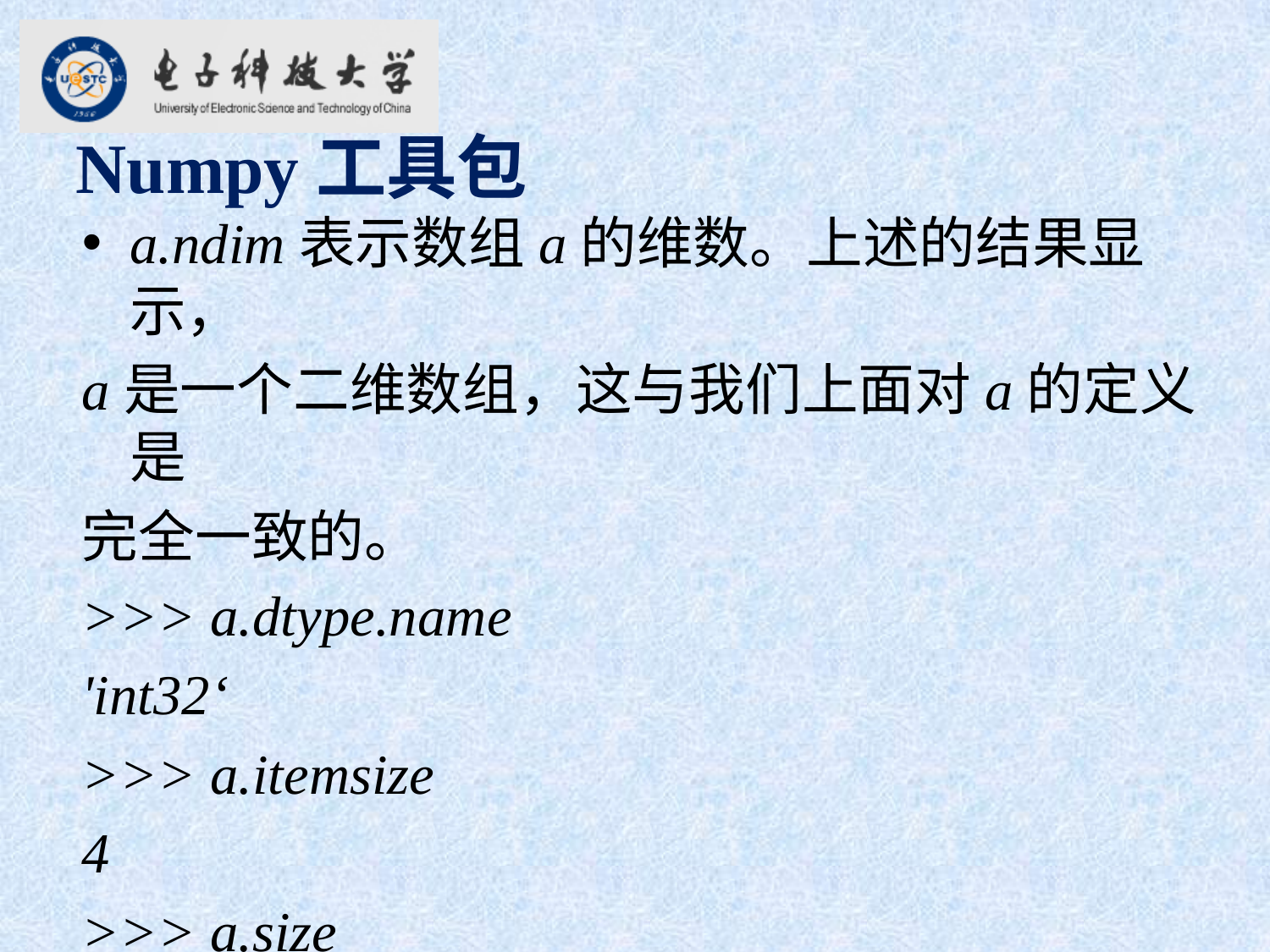

Numpy工具包
a.ndim表示数组a的维数。上述的结果显示，
a是一个二维数组，这与我们上面对a的定义是
完全一致的。
>>> a.dtype.name
'int32‘
>>> a.itemsize
4
>>> a.size
15